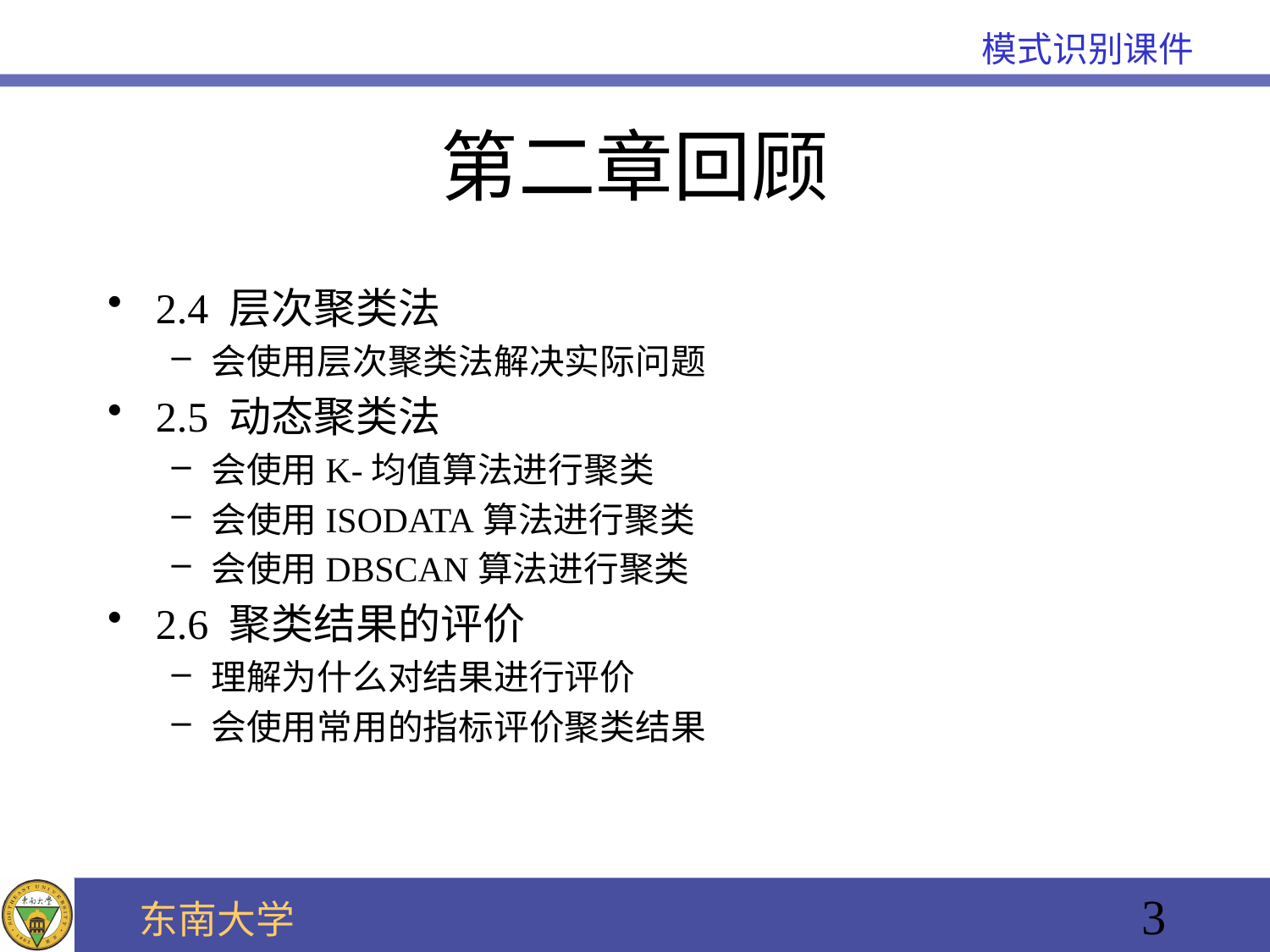

# 第二章回顾
2.4 层次聚类法
会使用层次聚类法解决实际问题
2.5 动态聚类法
会使用K-均值算法进行聚类
会使用ISODATA算法进行聚类
会使用DBSCAN算法进行聚类
2.6 聚类结果的评价
理解为什么对结果进行评价
会使用常用的指标评价聚类结果
3